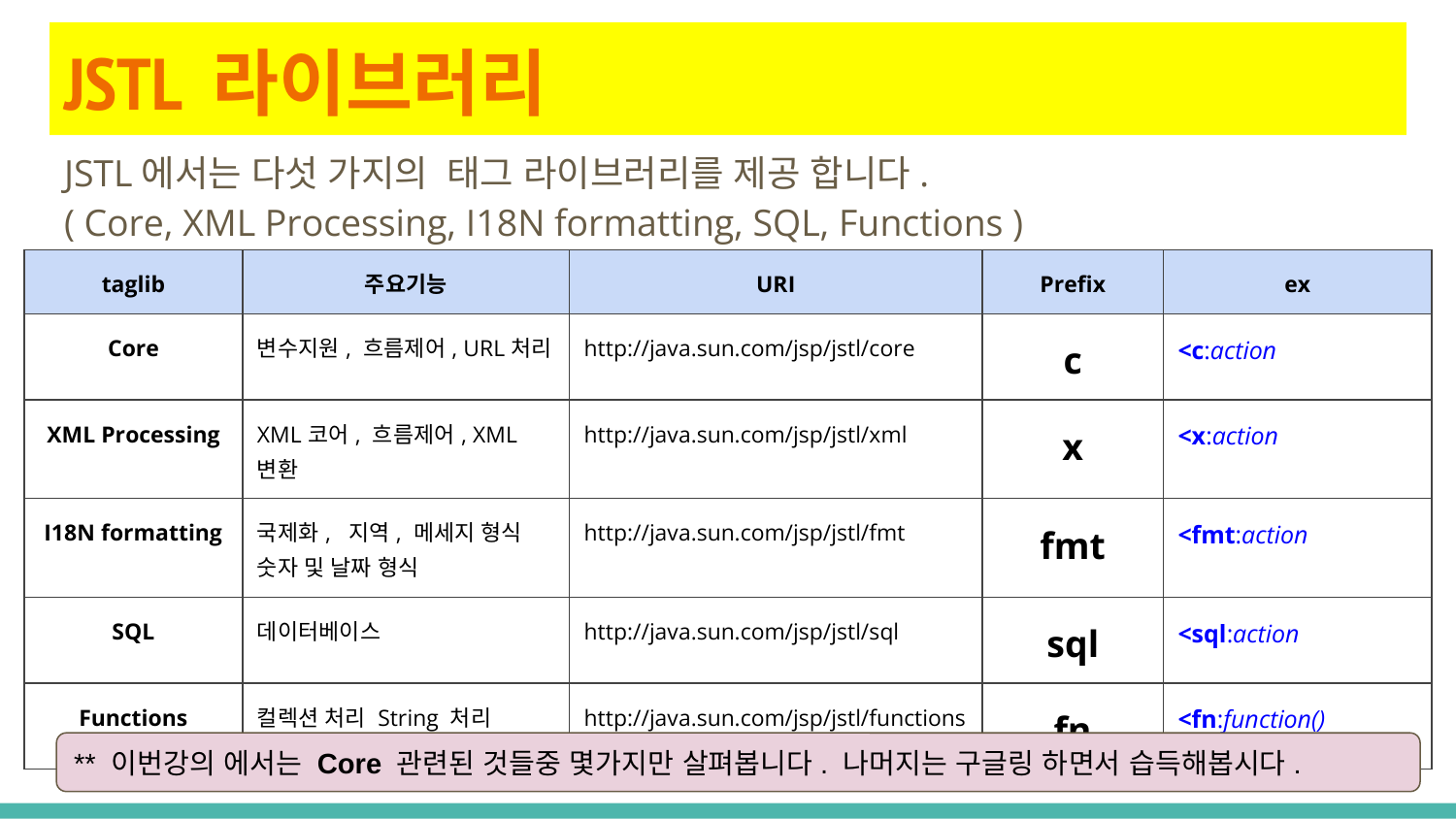

# JSTL 라이브러리
JSTL에서는 다섯 가지의  태그 라이브러리를 제공 합니다.
( Core, XML Processing, I18N formatting, SQL, Functions )
| taglib | 주요기능 | URI | Prefix | ex |
| --- | --- | --- | --- | --- |
| Core | 변수지원, 흐름제어, URL처리 | http://java.sun.com/jsp/jstl/core | c | <c:action |
| XML Processing | XML코어, 흐름제어, XML변환 | http://java.sun.com/jsp/jstl/xml | x | <x:action |
| I18N formatting | 국제화, 지역, 메세지 형식 숫자 및 날짜 형식 | http://java.sun.com/jsp/jstl/fmt | fmt | <fmt:action |
| SQL | 데이터베이스 | http://java.sun.com/jsp/jstl/sql | sql | <sql:action |
| Functions | 컬렉션 처리 String 처리 | http://java.sun.com/jsp/jstl/functions | fn | <fn:function() |
** 이번강의 에서는 Core 관련된 것들중 몇가지만 살펴봅니다. 나머지는 구글링 하면서 습득해봅시다.